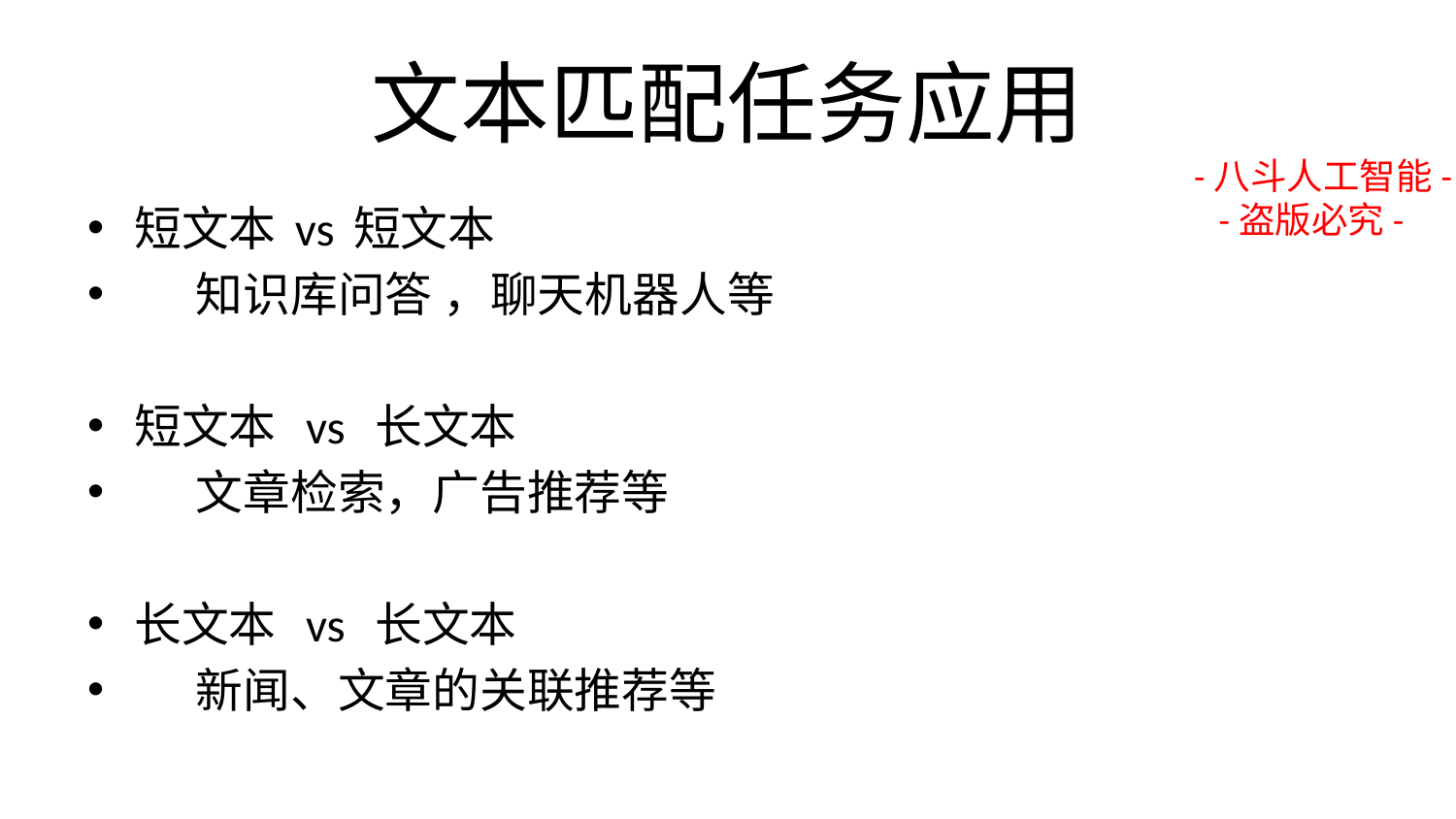

# 文本匹配任务应用
-八斗人工智能-
   -盗版必究-
短文本 vs 短文本
     知识库问答 ，聊天机器人等

短文本  vs  长文本
     文章检索，广告推荐等

长文本  vs  长文本
     新闻、文章的关联推荐等